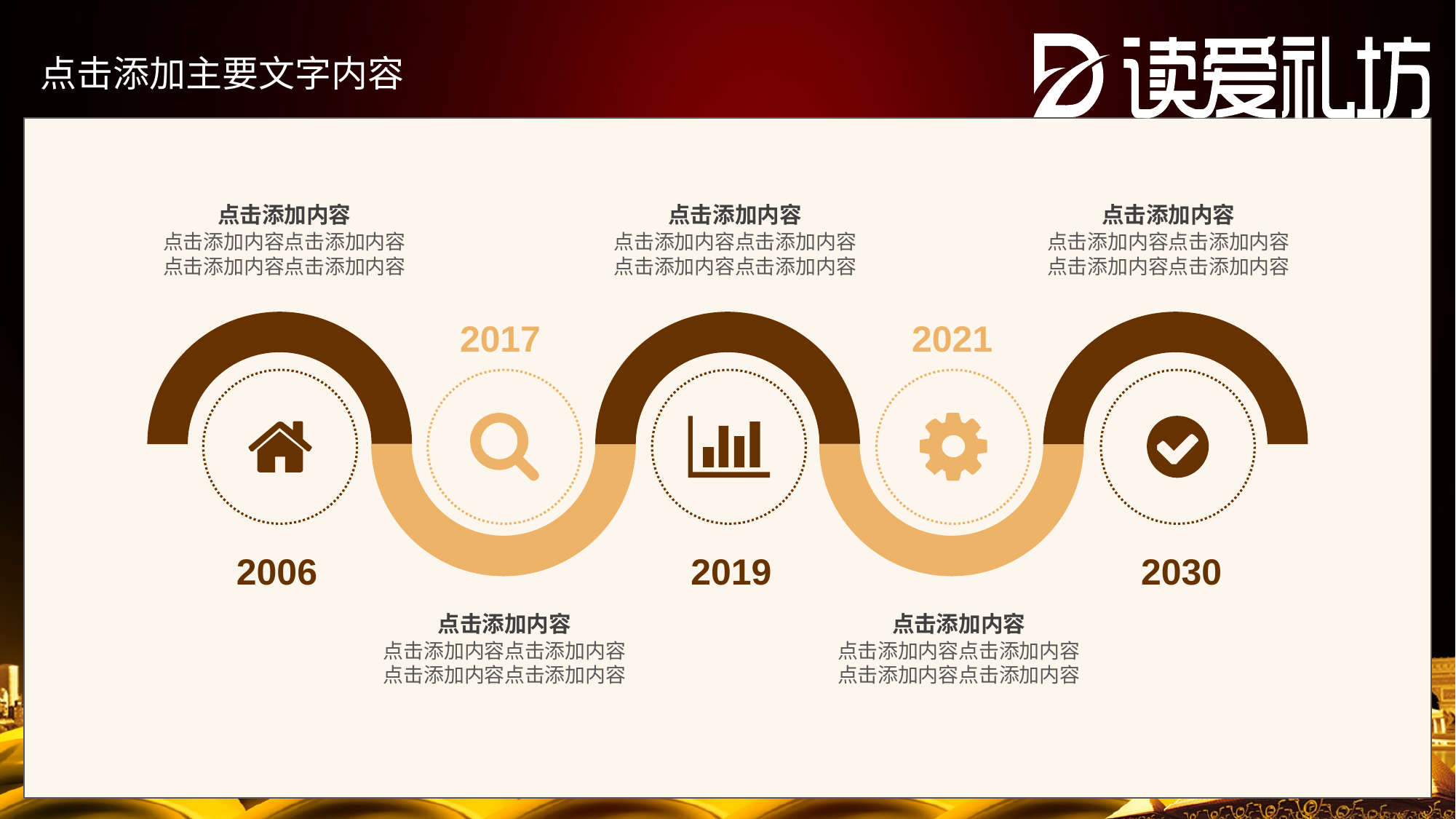

点击添加内容
点击添加内容点击添加内容点击添加内容点击添加内容
点击添加内容
点击添加内容点击添加内容点击添加内容点击添加内容
点击添加内容
点击添加内容点击添加内容点击添加内容点击添加内容

2017
2021

2006
2019
2030
点击添加内容
点击添加内容点击添加内容点击添加内容点击添加内容
点击添加内容
点击添加内容点击添加内容点击添加内容点击添加内容